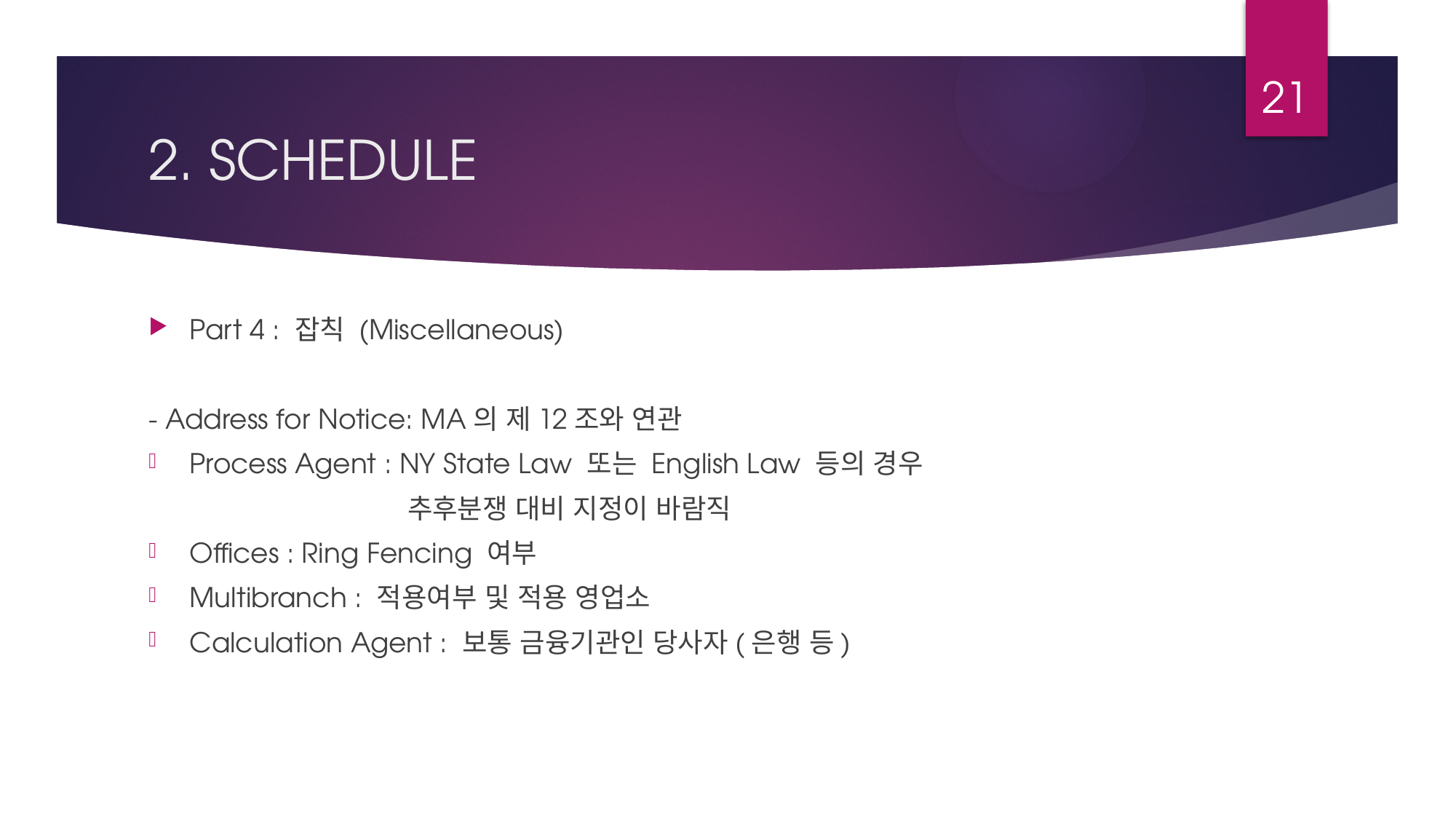

21
# 2. SCHEDULE
Part 4 : 잡칙 (Miscellaneous)

- Address for Notice: MA의 제12조와 연관
Process Agent : NY State Law 또는 English Law 등의 경우
                                 추후분쟁 대비 지정이 바람직
Offices : Ring Fencing 여부
Multibranch : 적용여부 및 적용 영업소
Calculation Agent : 보통 금융기관인 당사자(은행 등)